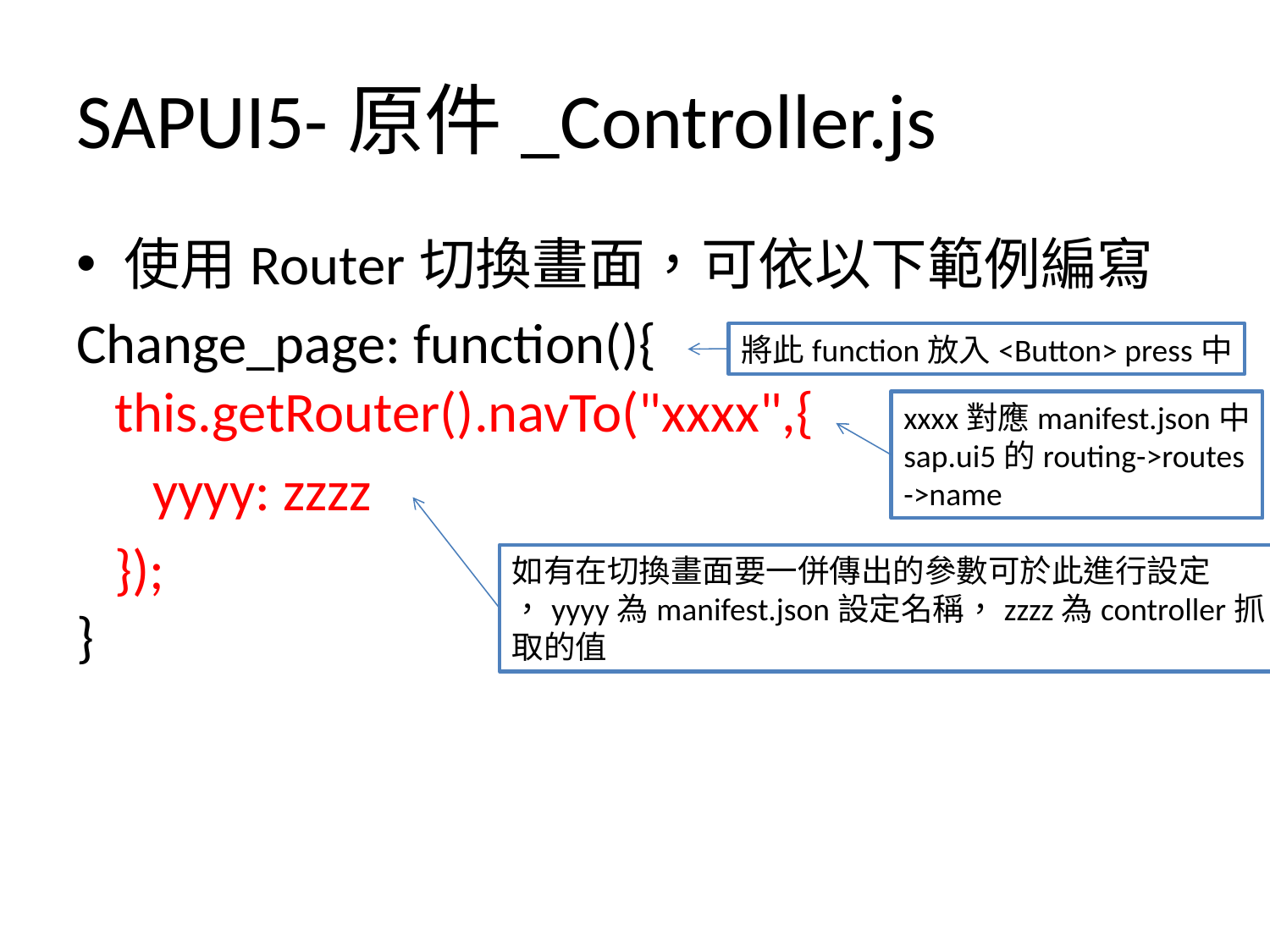

# SAPUI5-原件_Controller.js
使用Router切換畫面，可依以下範例編寫
Change_page: function(){
   this.getRouter().navTo("xxxx",{
      yyyy: zzzz
   });
}
將此function放入<Button> press中
xxxx對應manifest.json中
sap.ui5的routing->routes
->name
如有在切換畫面要一併傳出的參數可於此進行設定
，yyyy為manifest.json設定名稱，zzzz為controller抓
取的值